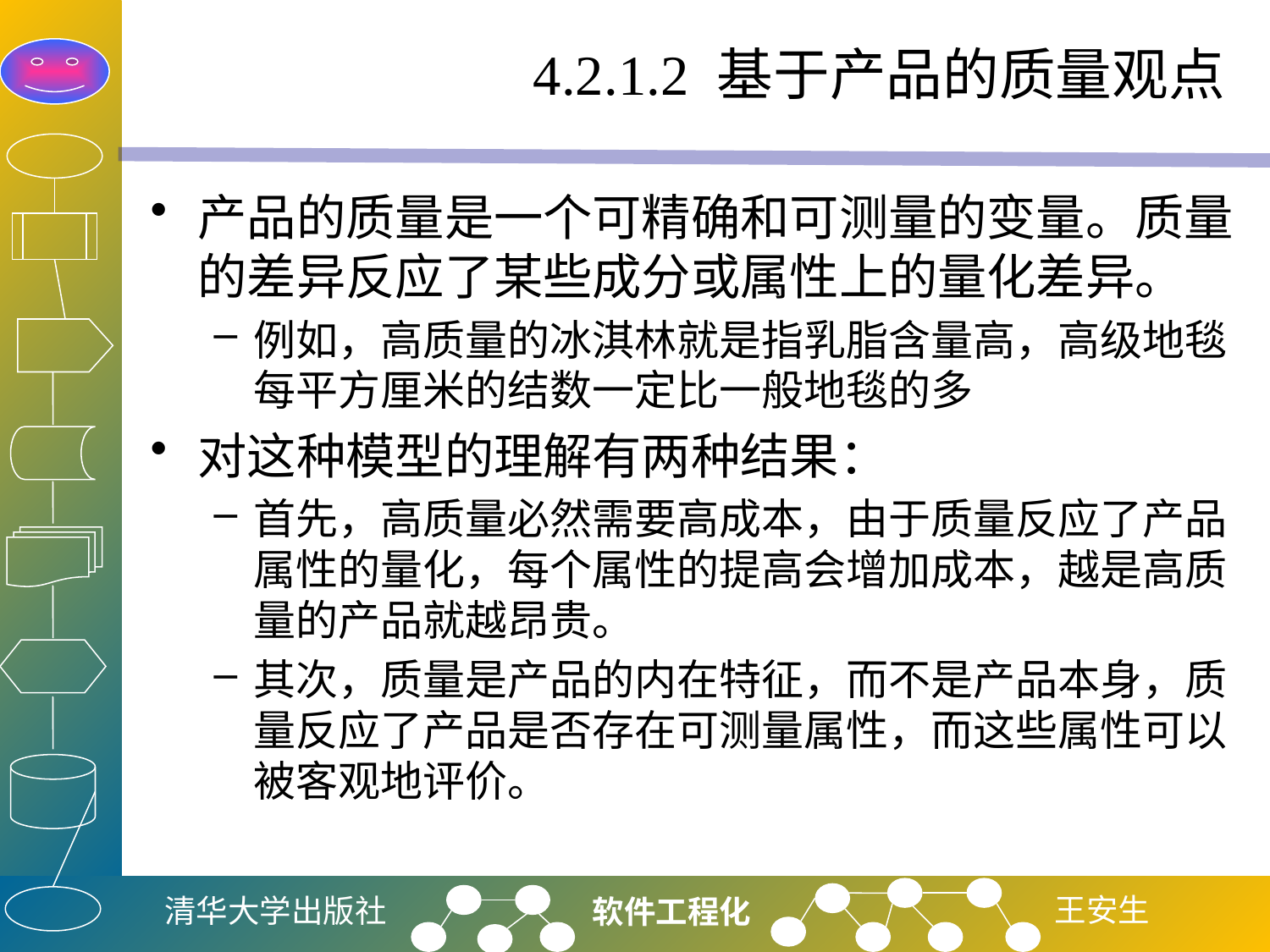

# 4.2.1.2 基于产品的质量观点
产品的质量是一个可精确和可测量的变量。质量的差异反应了某些成分或属性上的量化差异。
例如，高质量的冰淇林就是指乳脂含量高，高级地毯每平方厘米的结数一定比一般地毯的多
对这种模型的理解有两种结果：
首先，高质量必然需要高成本，由于质量反应了产品属性的量化，每个属性的提高会增加成本，越是高质量的产品就越昂贵。
其次，质量是产品的内在特征，而不是产品本身，质量反应了产品是否存在可测量属性，而这些属性可以被客观地评价。